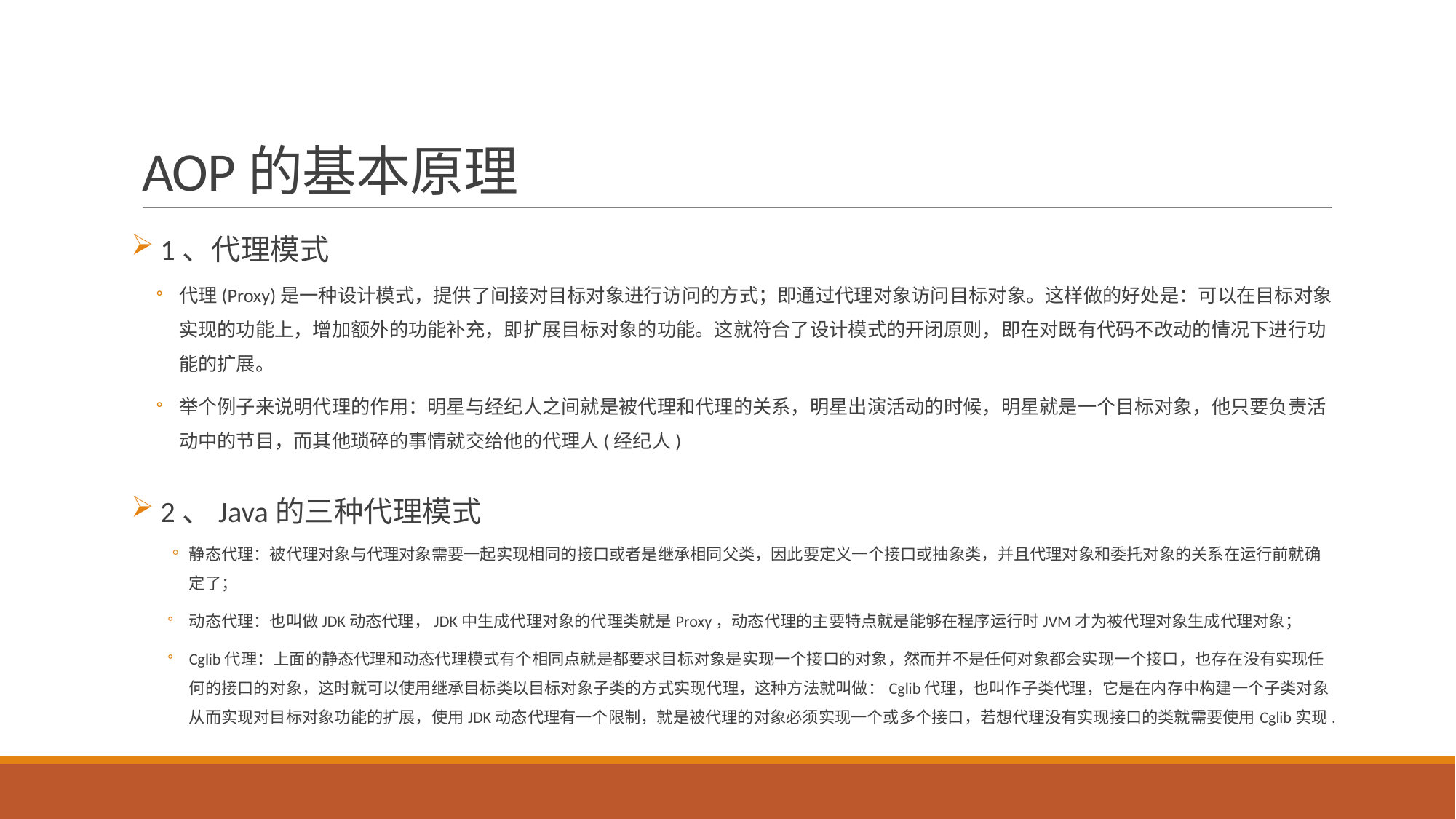

# AOP的基本原理
 1、代理模式
代理(Proxy)是一种设计模式，提供了间接对目标对象进行访问的方式；即通过代理对象访问目标对象。这样做的好处是：可以在目标对象实现的功能上，增加额外的功能补充，即扩展目标对象的功能。这就符合了设计模式的开闭原则，即在对既有代码不改动的情况下进行功能的扩展。
举个例子来说明代理的作用：明星与经纪人之间就是被代理和代理的关系，明星出演活动的时候，明星就是一个目标对象，他只要负责活动中的节目，而其他琐碎的事情就交给他的代理人(经纪人)
 2、Java的三种代理模式
静态代理：被代理对象与代理对象需要一起实现相同的接口或者是继承相同父类，因此要定义一个接口或抽象类，并且代理对象和委托对象的关系在运行前就确定了；
动态代理：也叫做JDK动态代理，JDK中生成代理对象的代理类就是Proxy，动态代理的主要特点就是能够在程序运行时JVM才为被代理对象生成代理对象；
Cglib代理：上面的静态代理和动态代理模式有个相同点就是都要求目标对象是实现一个接口的对象，然而并不是任何对象都会实现一个接口，也存在没有实现任何的接口的对象，这时就可以使用继承目标类以目标对象子类的方式实现代理，这种方法就叫做：Cglib代理，也叫作子类代理，它是在内存中构建一个子类对象从而实现对目标对象功能的扩展，使用JDK动态代理有一个限制，就是被代理的对象必须实现一个或多个接口，若想代理没有实现接口的类就需要使用Cglib实现.